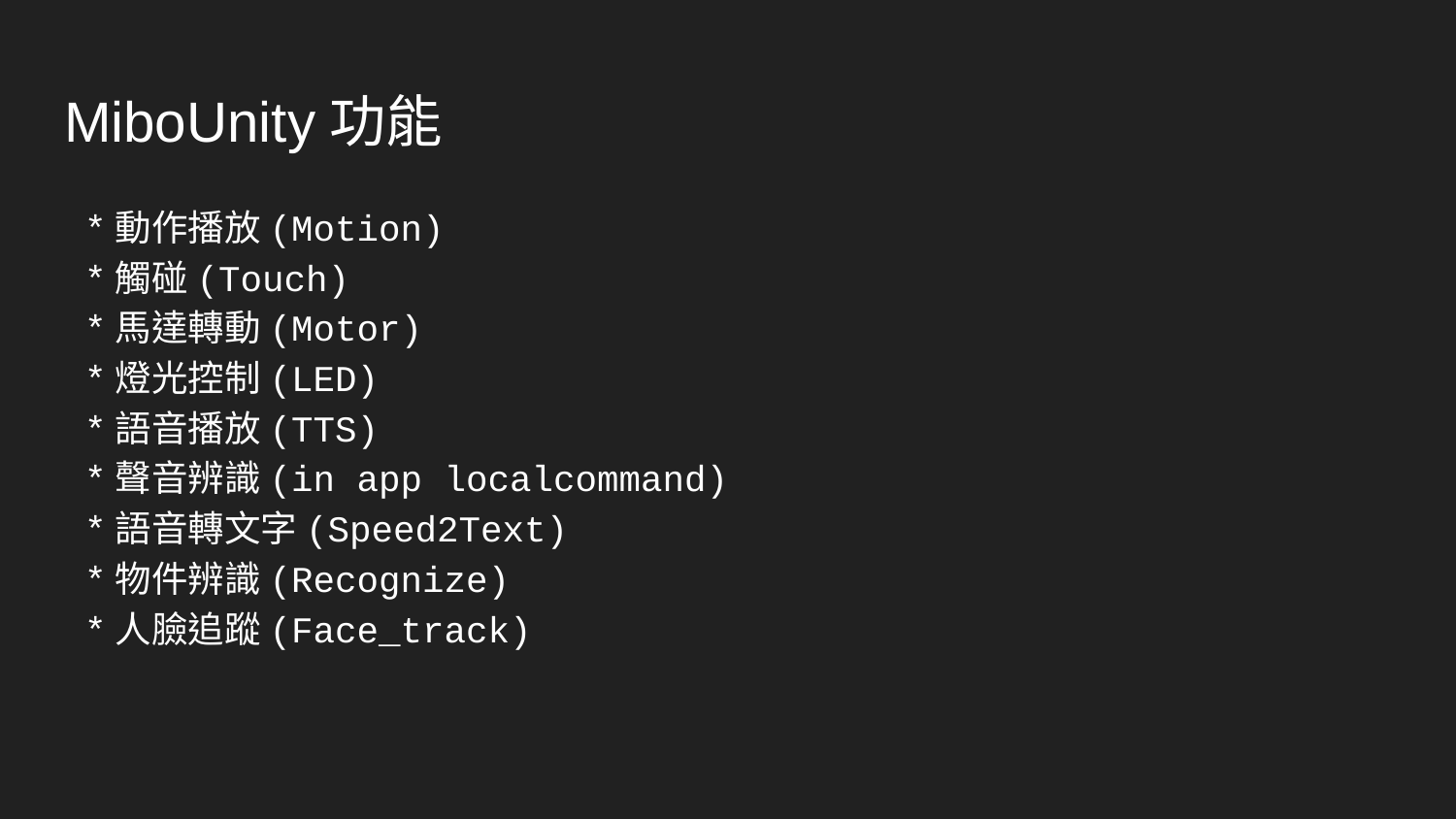

# MiboUnity功能
*動作播放(Motion)
*觸碰(Touch)
*馬達轉動(Motor)
*燈光控制(LED)
*語音播放(TTS)
*聲音辨識(in app localcommand)
*語音轉文字(Speed2Text)
*物件辨識(Recognize)
*人臉追蹤(Face_track)